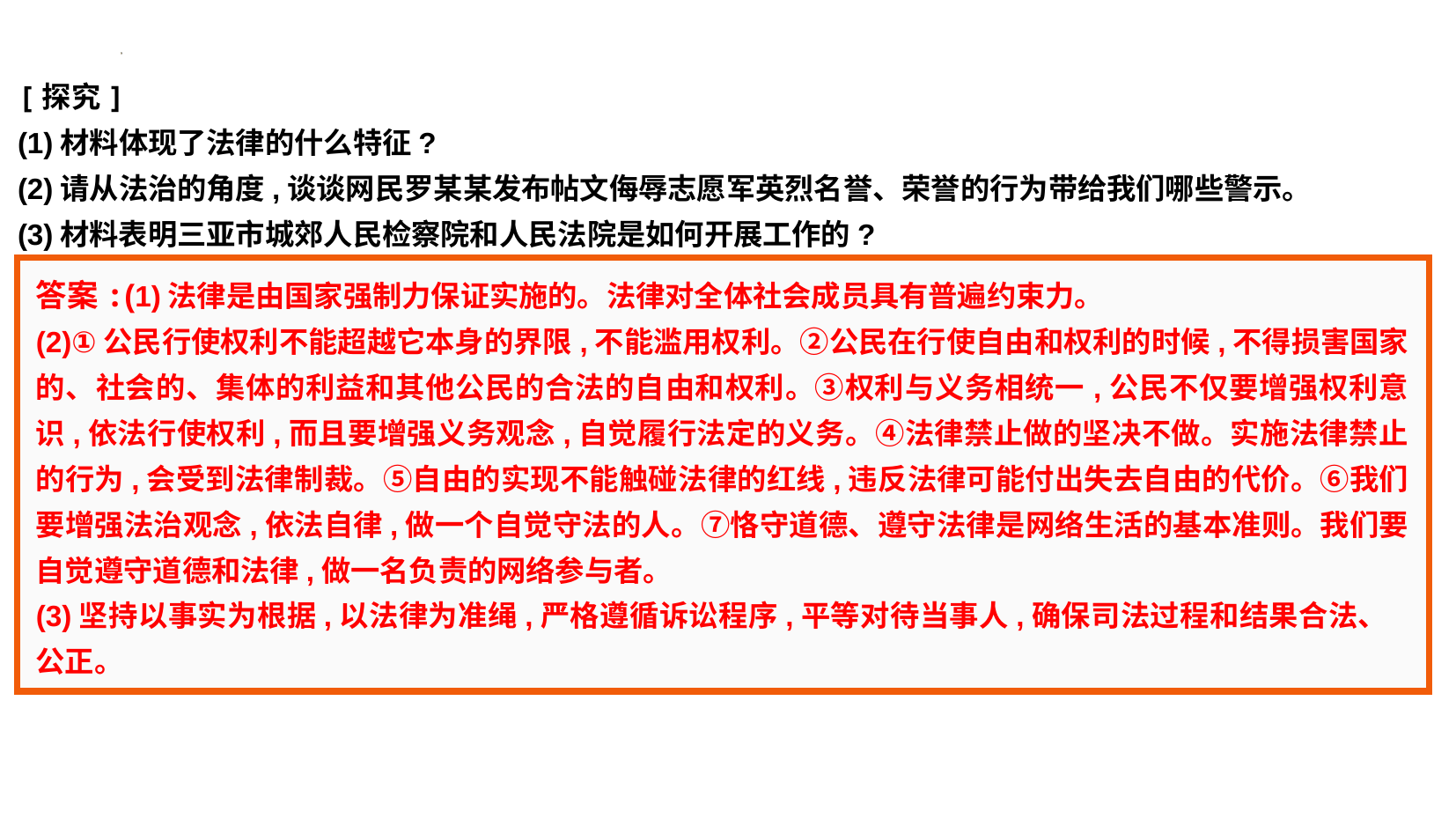

[探究]
(1)材料体现了法律的什么特征?
(2)请从法治的角度,谈谈网民罗某某发布帖文侮辱志愿军英烈名誉、荣誉的行为带给我们哪些警示。
(3)材料表明三亚市城郊人民检察院和人民法院是如何开展工作的?

答案:(1)法律是由国家强制力保证实施的。法律对全体社会成员具有普遍约束力。
(2)①公民行使权利不能超越它本身的界限,不能滥用权利。②公民在行使自由和权利的时候,不得损害国家的、社会的、集体的利益和其他公民的合法的自由和权利。③权利与义务相统一,公民不仅要增强权利意识,依法行使权利,而且要增强义务观念,自觉履行法定的义务。④法律禁止做的坚决不做。实施法律禁止的行为,会受到法律制裁。⑤自由的实现不能触碰法律的红线,违反法律可能付出失去自由的代价。⑥我们要增强法治观念,依法自律,做一个自觉守法的人。⑦恪守道德、遵守法律是网络生活的基本准则。我们要自觉遵守道德和法律,做一名负责的网络参与者。
(3)坚持以事实为根据,以法律为准绳,严格遵循诉讼程序,平等对待当事人,确保司法过程和结果合法、    公正。